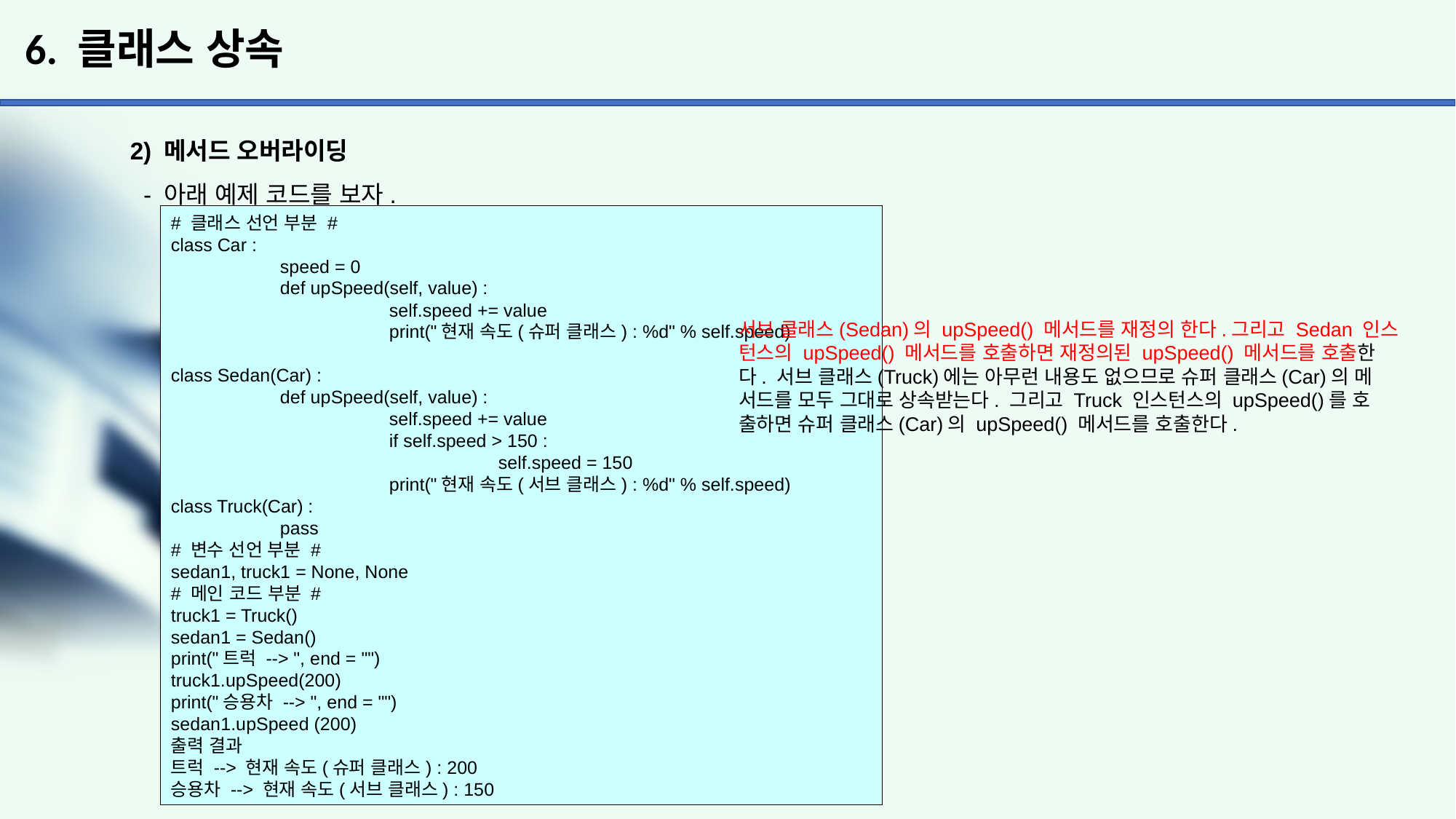

# 6. 클래스 상속
2) 메서드 오버라이딩
  - 아래 예제 코드를 보자.

# 클래스 선언 부분 #
class Car :
	speed = 0
	def upSpeed(self, value) :
		self.speed += value
		print("현재 속도(슈퍼 클래스) : %d" % self.speed)

class Sedan(Car) :
	def upSpeed(self, value) :
		self.speed += value
		if self.speed > 150 :
			self.speed = 150
		print("현재 속도(서브 클래스) : %d" % self.speed)
class Truck(Car) :
	pass
# 변수 선언 부분 #
sedan1, truck1 = None, None
# 메인 코드 부분 #
truck1 = Truck()
sedan1 = Sedan()
print("트럭 --> ", end = "")
truck1.upSpeed(200)
print("승용차 --> ", end = "")
sedan1.upSpeed (200)
출력 결과
트럭 --> 현재 속도(슈퍼 클래스) : 200
승용차 --> 현재 속도(서브 클래스) : 150
서브 클래스(Sedan)의 upSpeed() 메서드를 재정의 한다.그리고 Sedan 인스
턴스의 upSpeed() 메서드를 호출하면 재정의된 upSpeed() 메서드를 호출한
다. 서브 클래스(Truck)에는 아무런 내용도 없으므로 슈퍼 클래스(Car)의 메
서드를 모두 그대로 상속받는다. 그리고 Truck 인스턴스의 upSpeed()를 호
출하면 슈퍼 클래스(Car)의 upSpeed() 메서드를 호출한다.